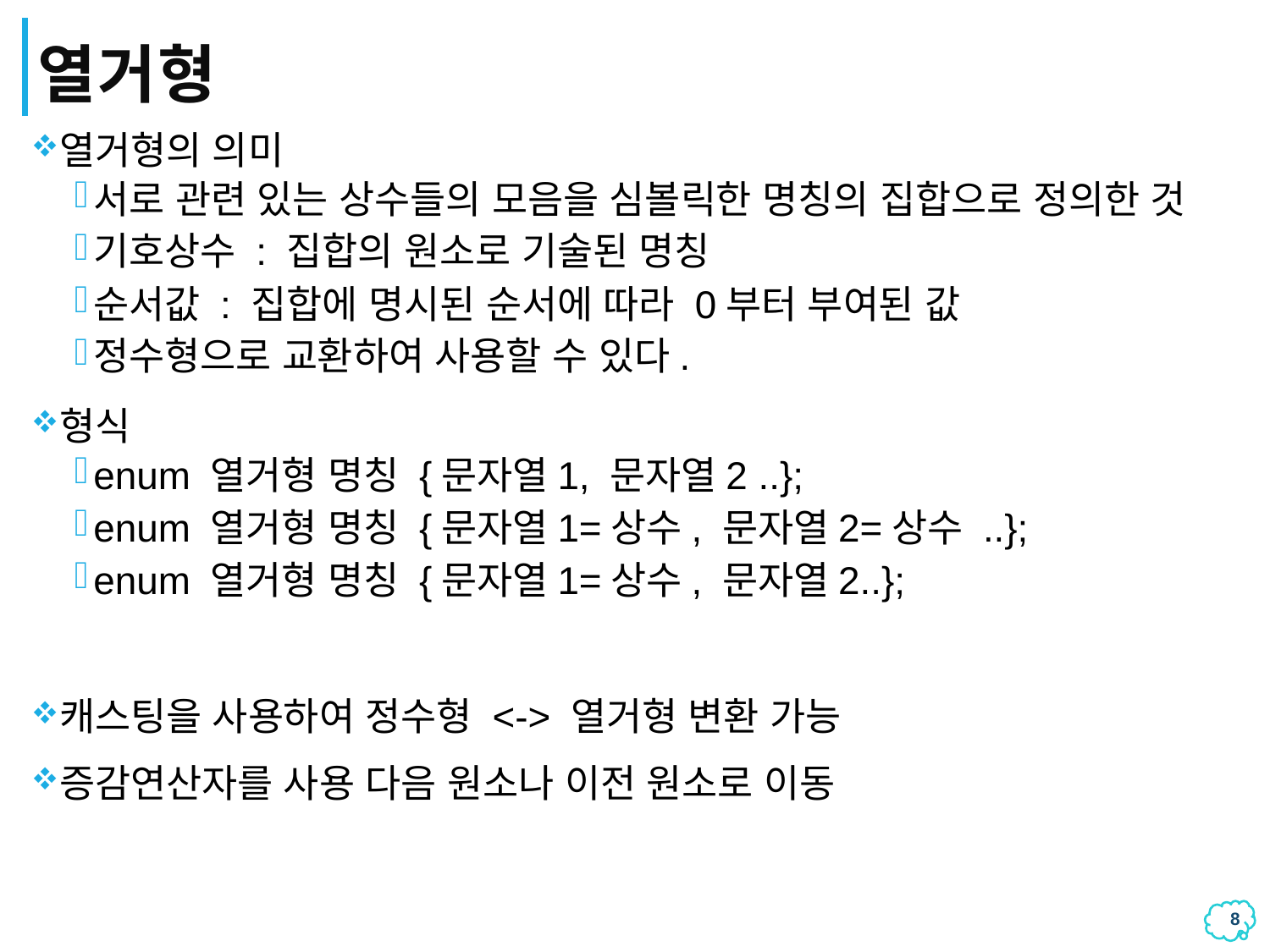

# 열거형
열거형의 의미
서로 관련 있는 상수들의 모음을 심볼릭한 명칭의 집합으로 정의한 것
기호상수 : 집합의 원소로 기술된 명칭
순서값 : 집합에 명시된 순서에 따라 0부터 부여된 값
정수형으로 교환하여 사용할 수 있다.
형식
enum 열거형 명칭 {문자열1, 문자열2 ..};
enum 열거형 명칭 {문자열1=상수, 문자열2=상수 ..};
enum 열거형 명칭 {문자열1=상수, 문자열2..};

캐스팅을 사용하여 정수형 <-> 열거형 변환 가능
증감연산자를 사용 다음 원소나 이전 원소로 이동

8